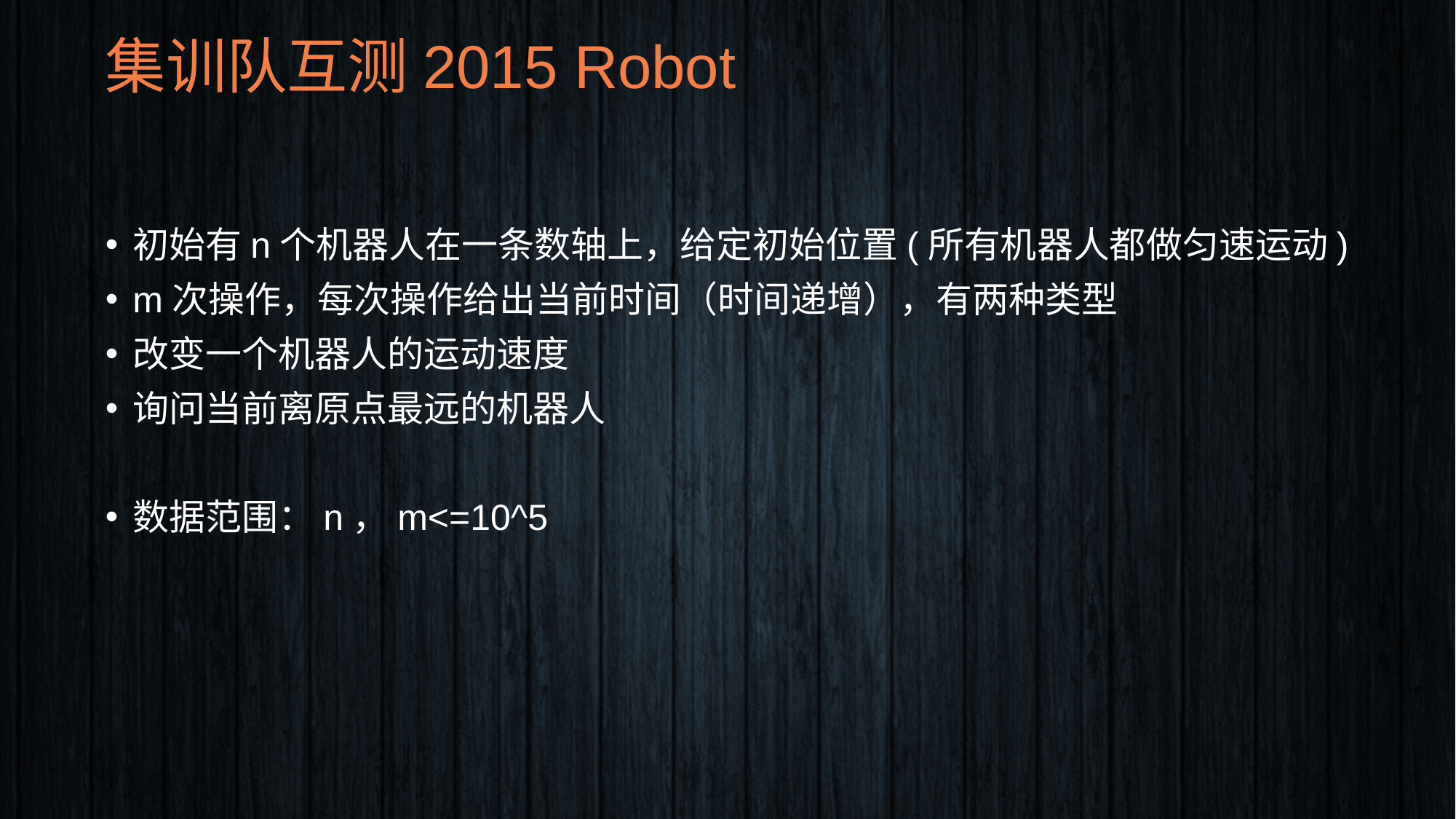

# 集训队互测2015 Robot
初始有n个机器人在一条数轴上，给定初始位置(所有机器人都做匀速运动)
m次操作，每次操作给出当前时间（时间递增），有两种类型
改变一个机器人的运动速度
询问当前离原点最远的机器人

数据范围：n，m<=10^5